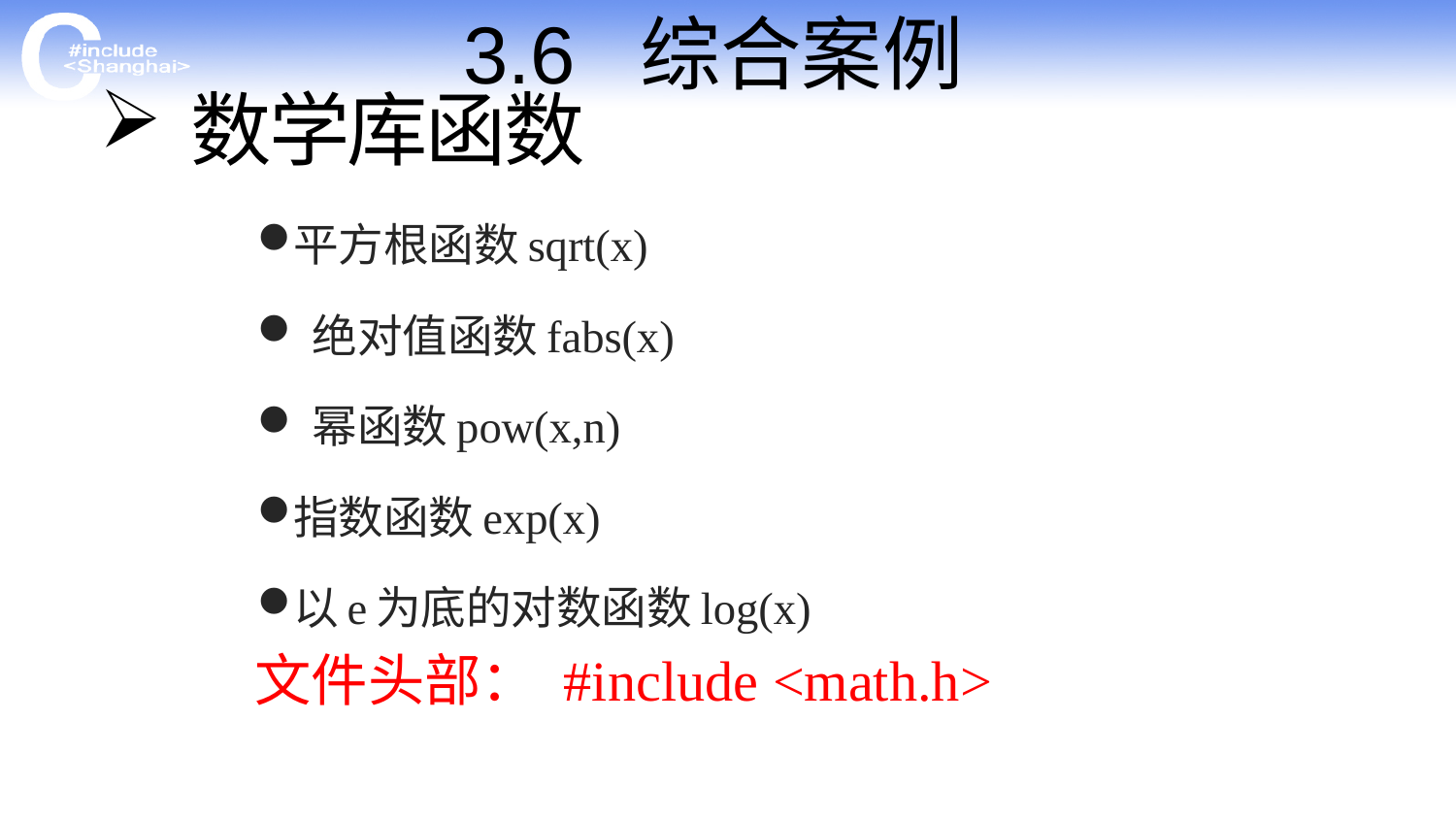

3.6  综合案例
# 数学库函数
平方根函数sqrt(x)
 绝对值函数fabs(x)
 幂函数pow(x,n)
指数函数exp(x)
以e为底的对数函数log(x)
文件头部： #include <math.h>